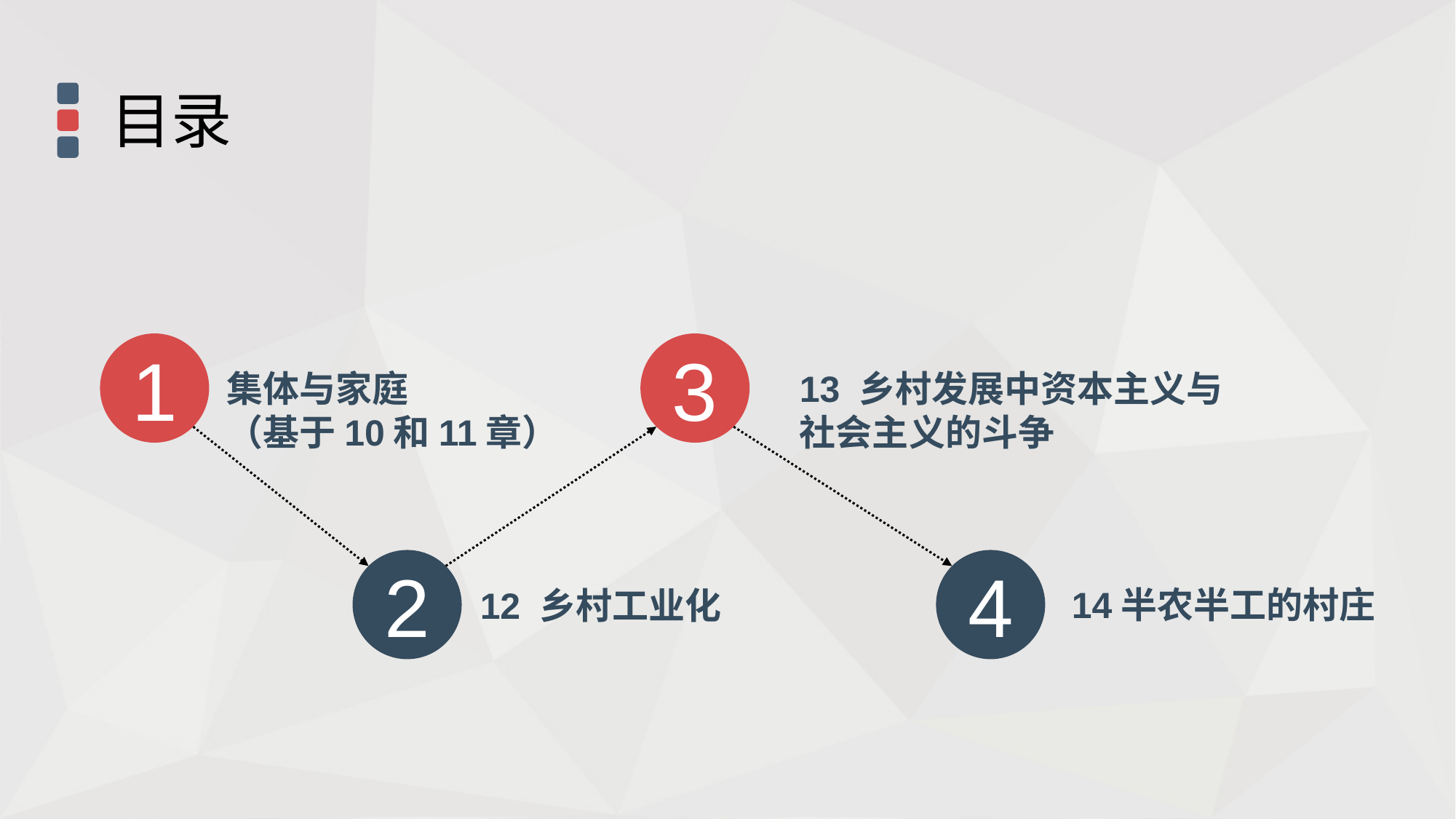

目录
1
3
13 乡村发展中资本主义与
社会主义的斗争
集体与家庭
（基于10和11章）
2
4
14半农半工的村庄
12 乡村工业化